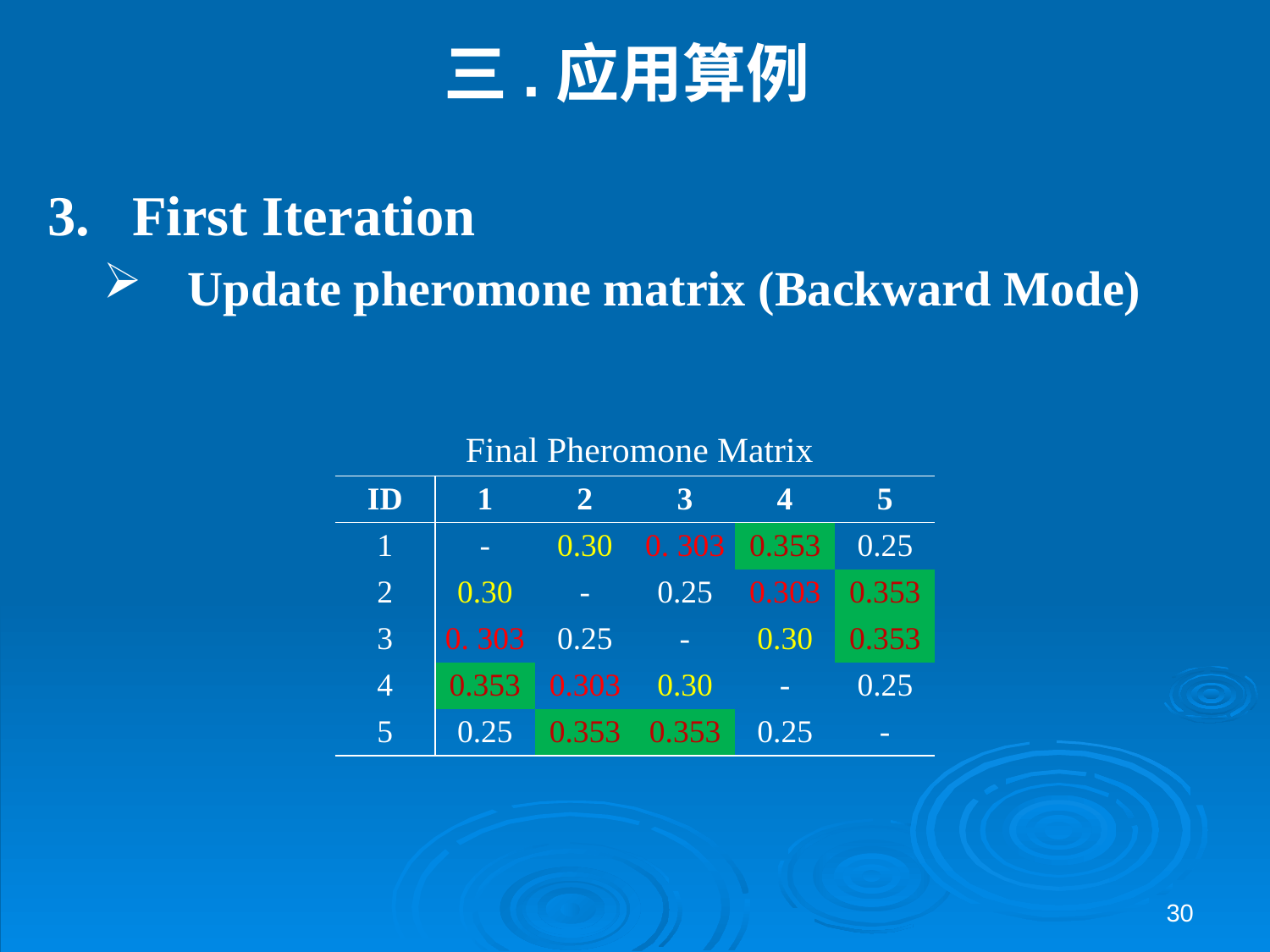

# 三.应用算例
First Iteration
Update pheromone matrix (Backward Mode)
Final Pheromone Matrix
| ID | 1 | 2 | 3 | 4 | 5 |
| --- | --- | --- | --- | --- | --- |
| 1 | - | 0.30 | 0. 303 | 0.353 | 0.25 |
| 2 | 0.30 | - | 0.25 | 0.303 | 0.353 |
| 3 | 0. 303 | 0.25 | - | 0.30 | 0.353 |
| 4 | 0.353 | 0.303 | 0.30 | - | 0.25 |
| 5 | 0.25 | 0.353 | 0.353 | 0.25 | - |
30